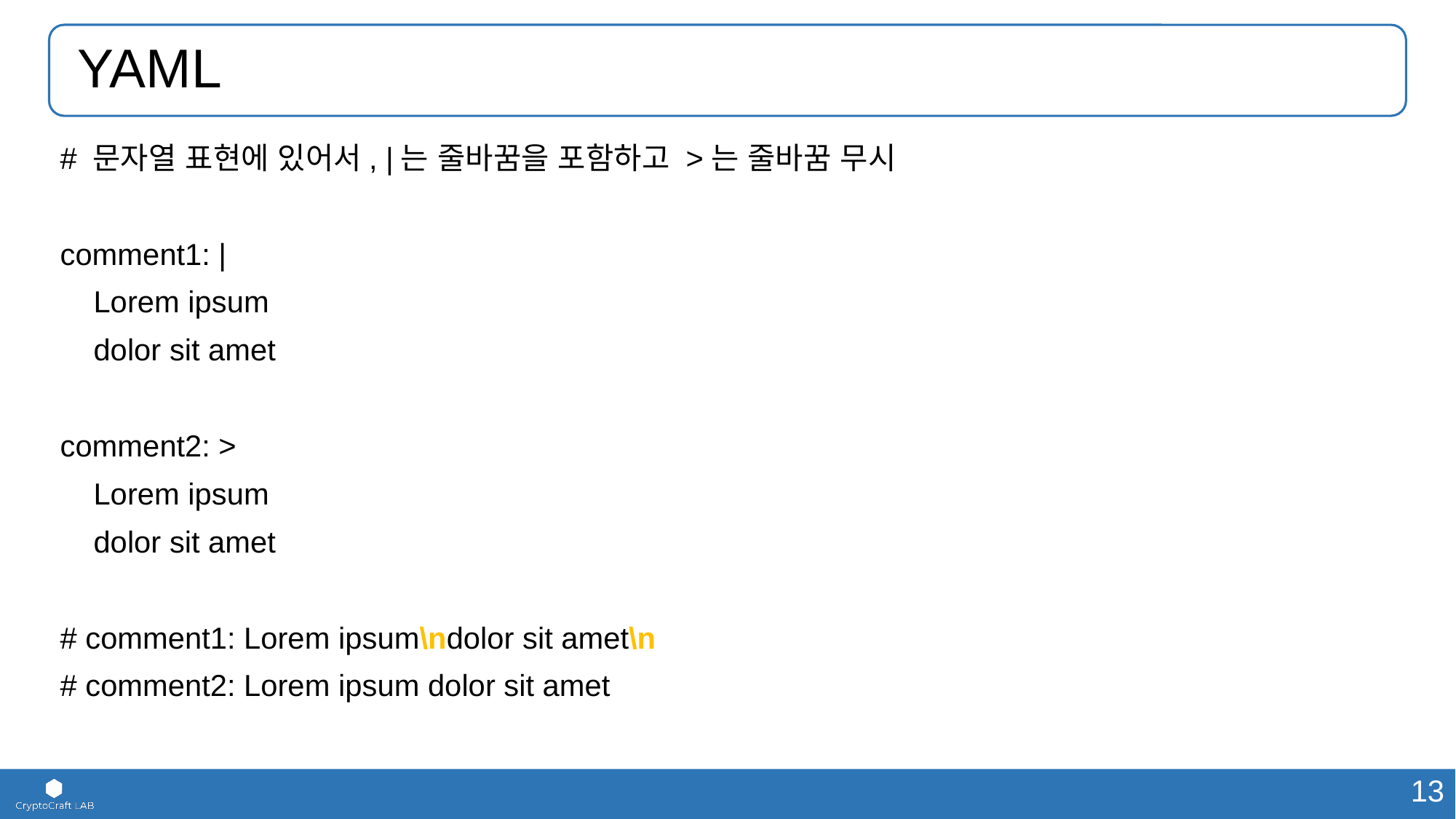

# YAML
# 문자열 표현에 있어서, |는 줄바꿈을 포함하고 >는 줄바꿈 무시

comment1: |
    Lorem ipsum
    dolor sit amet

comment2: >
    Lorem ipsum
    dolor sit amet

# comment1: Lorem ipsum\ndolor sit amet\n
# comment2: Lorem ipsum dolor sit amet